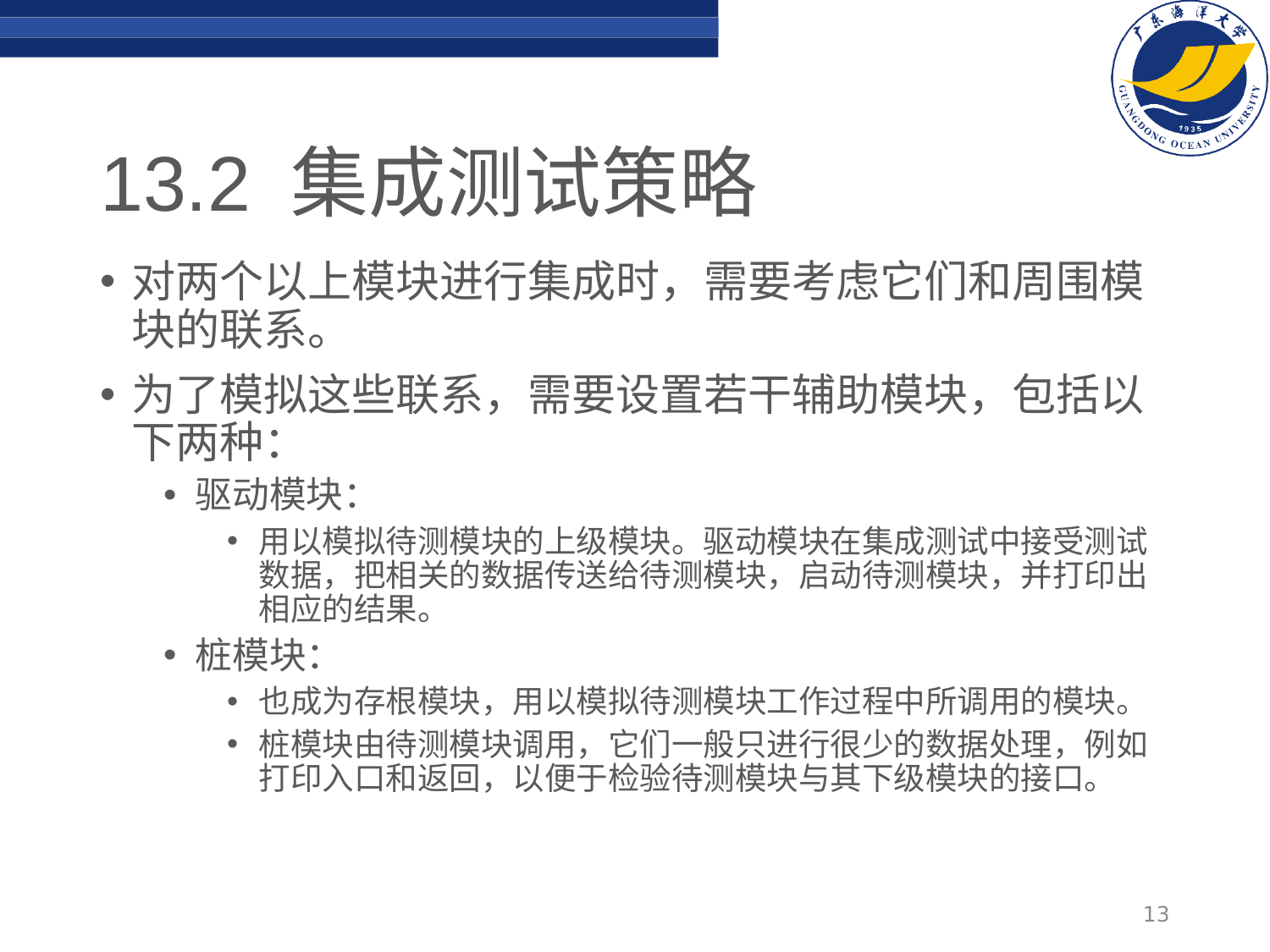

# 13.2 集成测试策略
对两个以上模块进行集成时，需要考虑它们和周围模块的联系。
为了模拟这些联系，需要设置若干辅助模块，包括以下两种：
驱动模块：
用以模拟待测模块的上级模块。驱动模块在集成测试中接受测试数据，把相关的数据传送给待测模块，启动待测模块，并打印出相应的结果。
桩模块：
也成为存根模块，用以模拟待测模块工作过程中所调用的模块。
桩模块由待测模块调用，它们一般只进行很少的数据处理，例如打印入口和返回，以便于检验待测模块与其下级模块的接口。
13